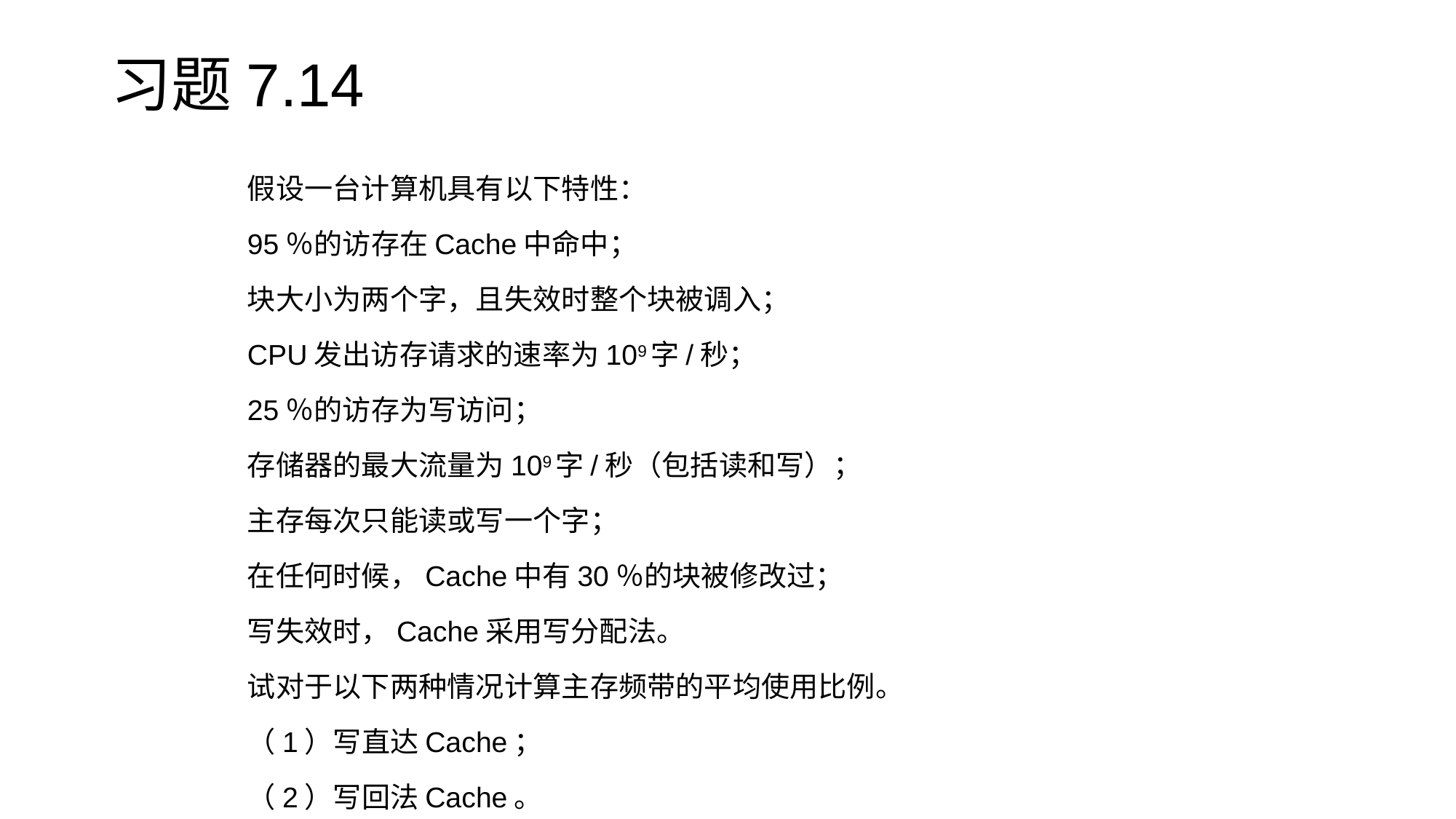

# 习题7.14
假设一台计算机具有以下特性：
95％的访存在Cache中命中；
块大小为两个字，且失效时整个块被调入；
CPU发出访存请求的速率为109字/秒；
25％的访存为写访问；
存储器的最大流量为109字/秒（包括读和写）；
主存每次只能读或写一个字；
在任何时候，Cache中有30％的块被修改过；
写失效时，Cache采用写分配法。
试对于以下两种情况计算主存频带的平均使用比例。
（1）写直达Cache；
（2）写回法Cache。